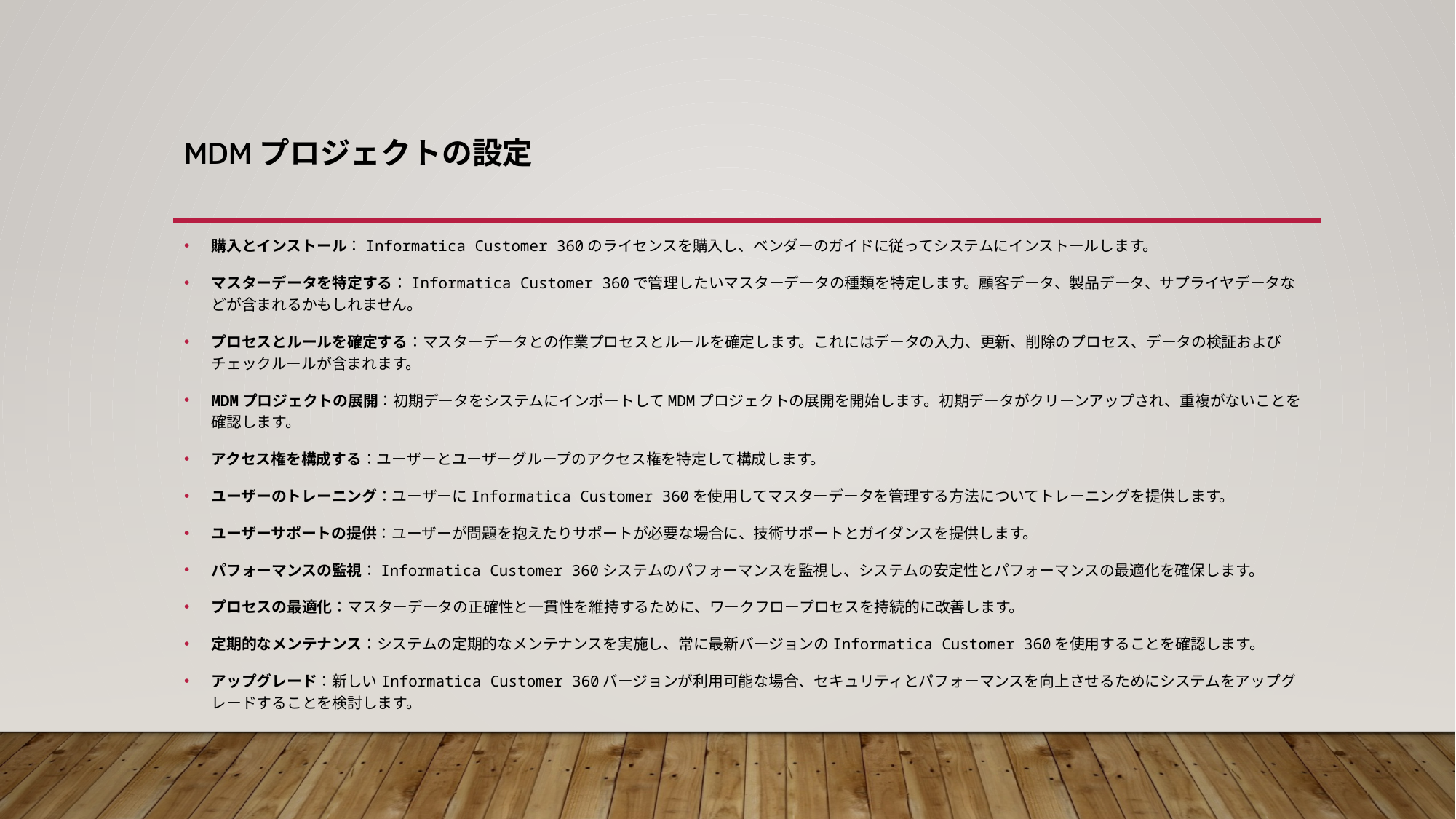

# MDMプロジェクトの設定
購入とインストール：Informatica Customer 360のライセンスを購入し、ベンダーのガイドに従ってシステムにインストールします。
マスターデータを特定する：Informatica Customer 360で管理したいマスターデータの種類を特定します。顧客データ、製品データ、サプライヤデータなどが含まれるかもしれません。
プロセスとルールを確定する：マスターデータとの作業プロセスとルールを確定します。これにはデータの入力、更新、削除のプロセス、データの検証およびチェックルールが含まれます。
MDMプロジェクトの展開：初期データをシステムにインポートしてMDMプロジェクトの展開を開始します。初期データがクリーンアップされ、重複がないことを確認します。
アクセス権を構成する：ユーザーとユーザーグループのアクセス権を特定して構成します。
ユーザーのトレーニング：ユーザーにInformatica Customer 360を使用してマスターデータを管理する方法についてトレーニングを提供します。
ユーザーサポートの提供：ユーザーが問題を抱えたりサポートが必要な場合に、技術サポートとガイダンスを提供します。
パフォーマンスの監視：Informatica Customer 360システムのパフォーマンスを監視し、システムの安定性とパフォーマンスの最適化を確保します。
プロセスの最適化：マスターデータの正確性と一貫性を維持するために、ワークフロープロセスを持続的に改善します。
定期的なメンテナンス：システムの定期的なメンテナンスを実施し、常に最新バージョンのInformatica Customer 360を使用することを確認します。
アップグレード：新しいInformatica Customer 360バージョンが利用可能な場合、セキュリティとパフォーマンスを向上させるためにシステムをアップグレードすることを検討します。